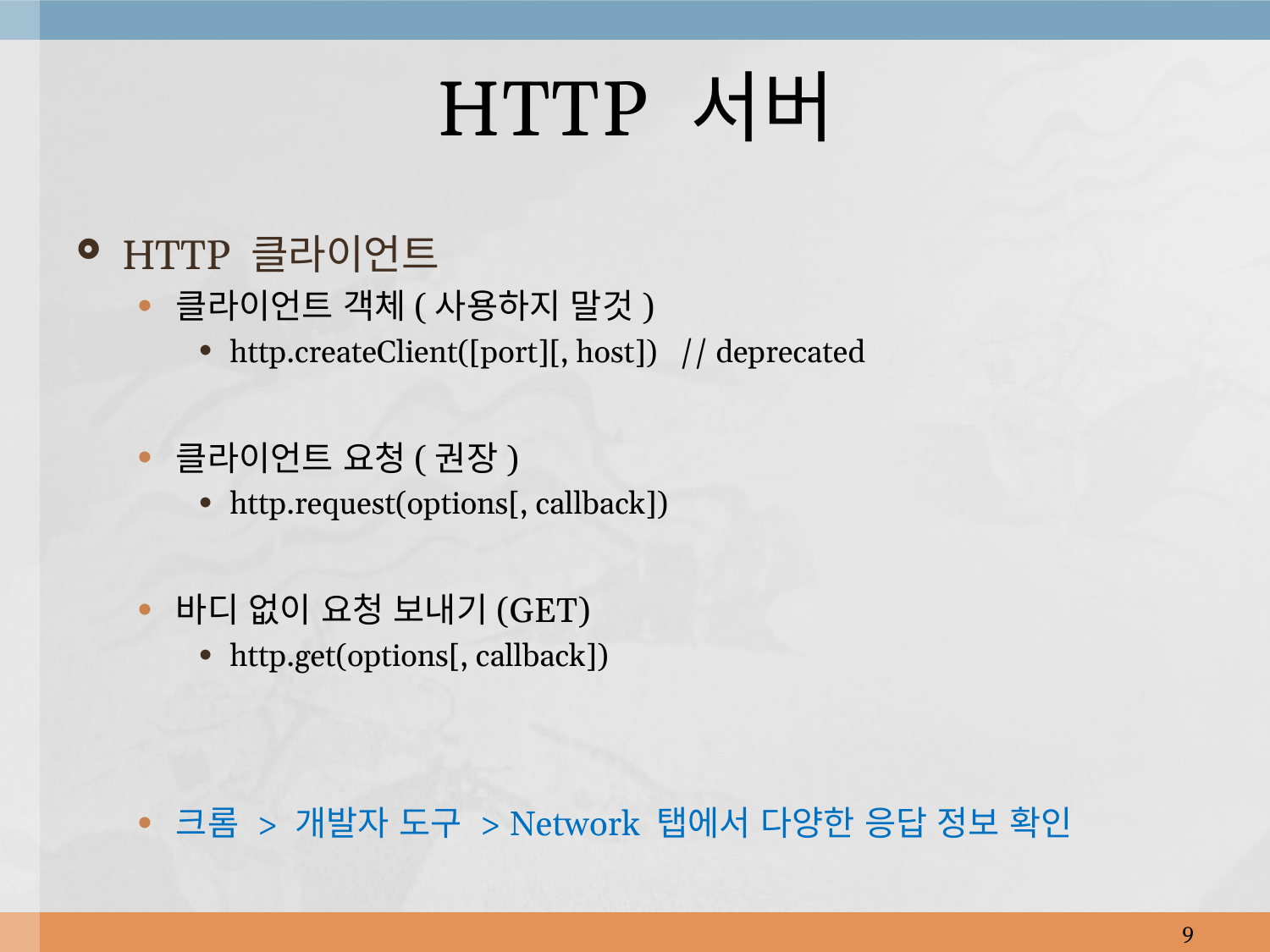

# HTTP 서버
HTTP 클라이언트
클라이언트 객체(사용하지 말것)
http.createClient([port][, host])   // deprecated

클라이언트 요청(권장)
http.request(options[, callback])

바디 없이 요청 보내기(GET)
http.get(options[, callback])

크롬 > 개발자 도구 > Network 탭에서 다양한 응답 정보 확인
9